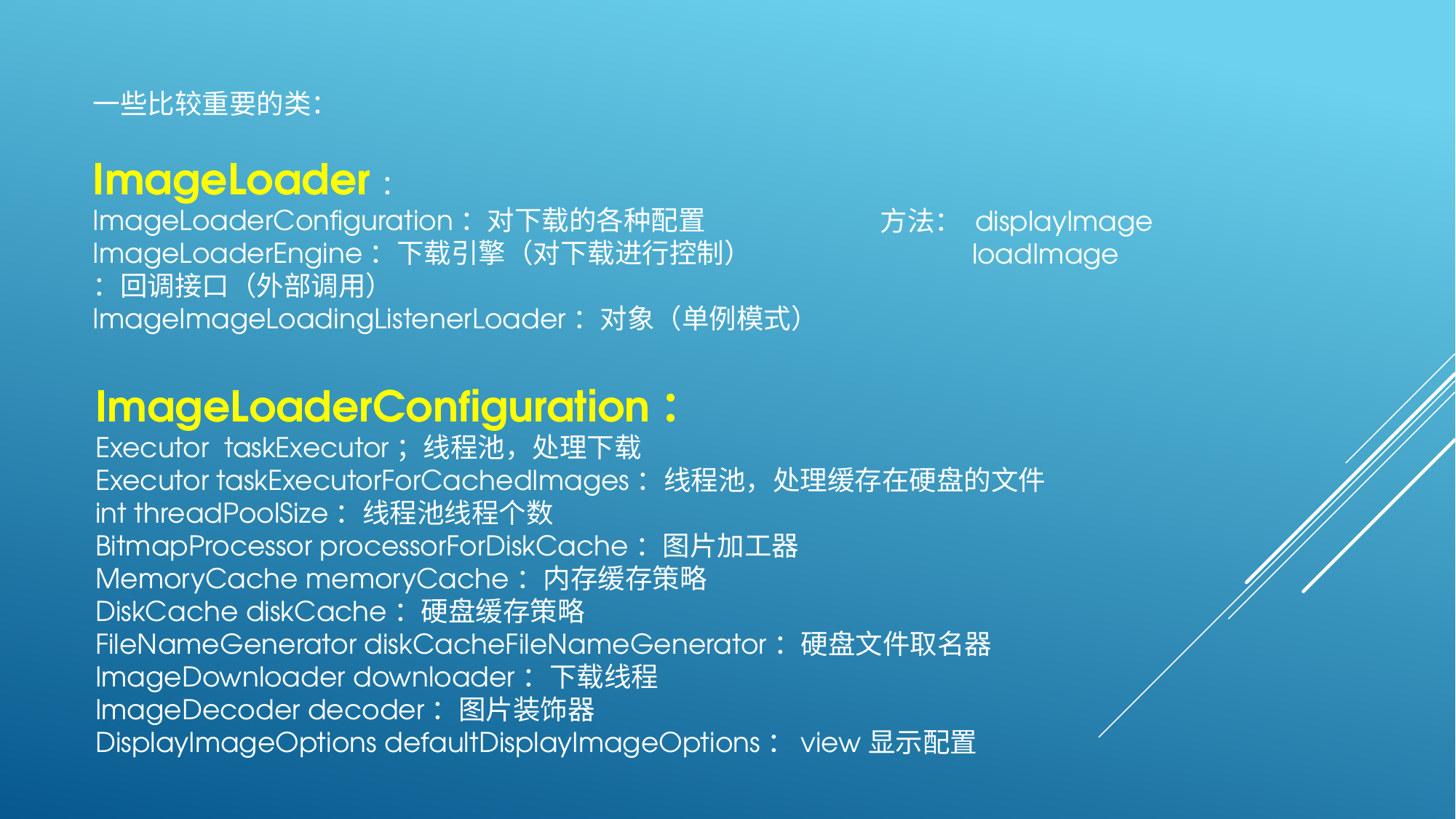

一些比较重要的类：

ImageLoader：
ImageLoaderConfiguration：对下载的各种配置
ImageLoaderEngine：下载引擎（对下载进行控制）
：回调接口（外部调用）
ImageImageLoadingListenerLoader：对象（单例模式）

方法： displayImage
            loadImage
ImageLoaderConfiguration：
Executor  taskExecutor；线程池，处理下载
Executor taskExecutorForCachedImages：线程池，处理缓存在硬盘的文件
int threadPoolSize：线程池线程个数
BitmapProcessor processorForDiskCache：图片加工器
MemoryCache memoryCache：内存缓存策略
DiskCache diskCache：硬盘缓存策略
FileNameGenerator diskCacheFileNameGenerator：硬盘文件取名器
ImageDownloader downloader：下载线程
ImageDecoder decoder：图片装饰器
DisplayImageOptions defaultDisplayImageOptions：view显示配置